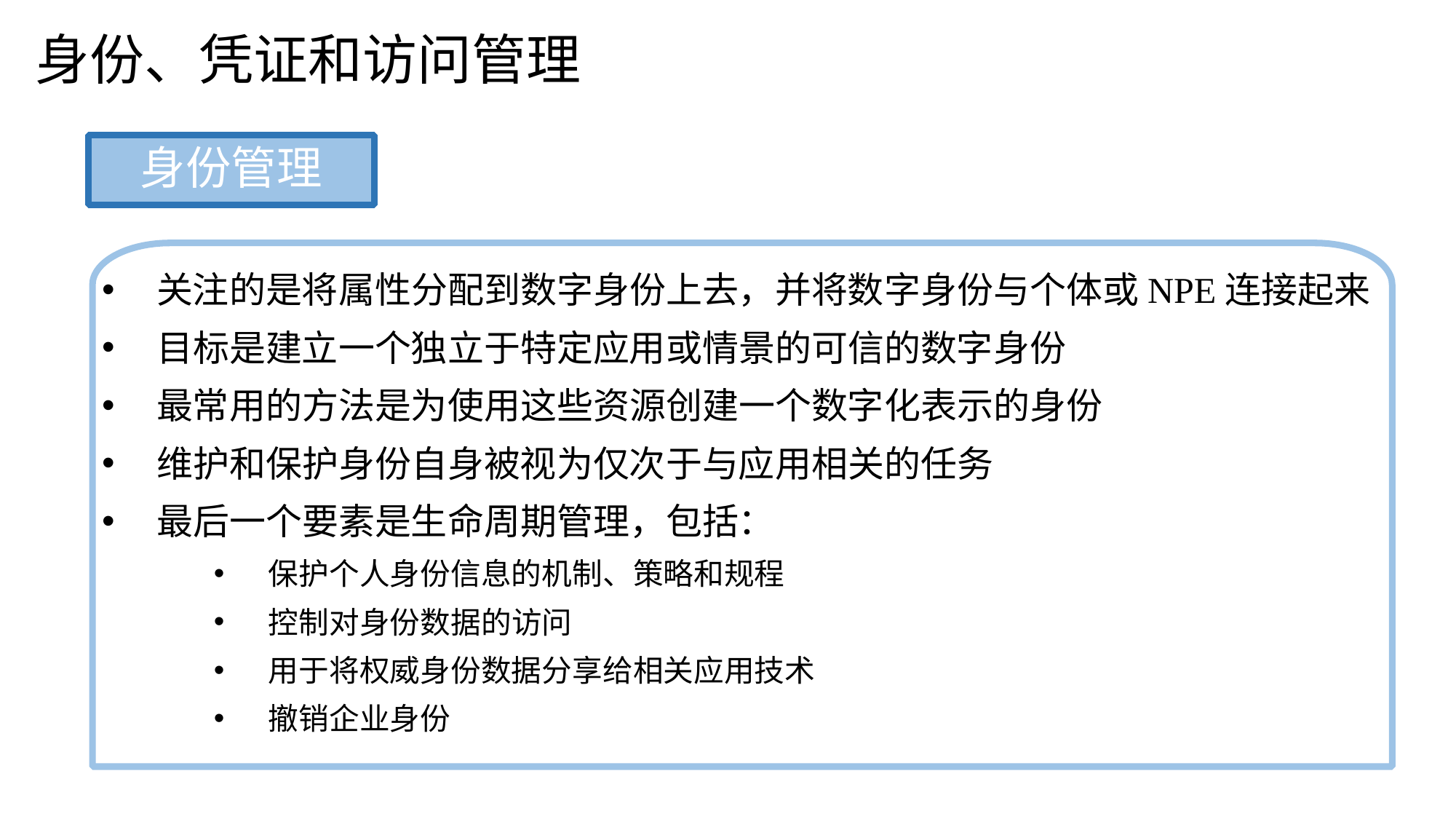

身份、凭证和访问管理
身份管理
关注的是将属性分配到数字身份上去，并将数字身份与个体或NPE连接起来
目标是建立一个独立于特定应用或情景的可信的数字身份
最常用的方法是为使用这些资源创建一个数字化表示的身份
维护和保护身份自身被视为仅次于与应用相关的任务
最后一个要素是生命周期管理，包括：
保护个人身份信息的机制、策略和规程
控制对身份数据的访问
用于将权威身份数据分享给相关应用技术
撤销企业身份